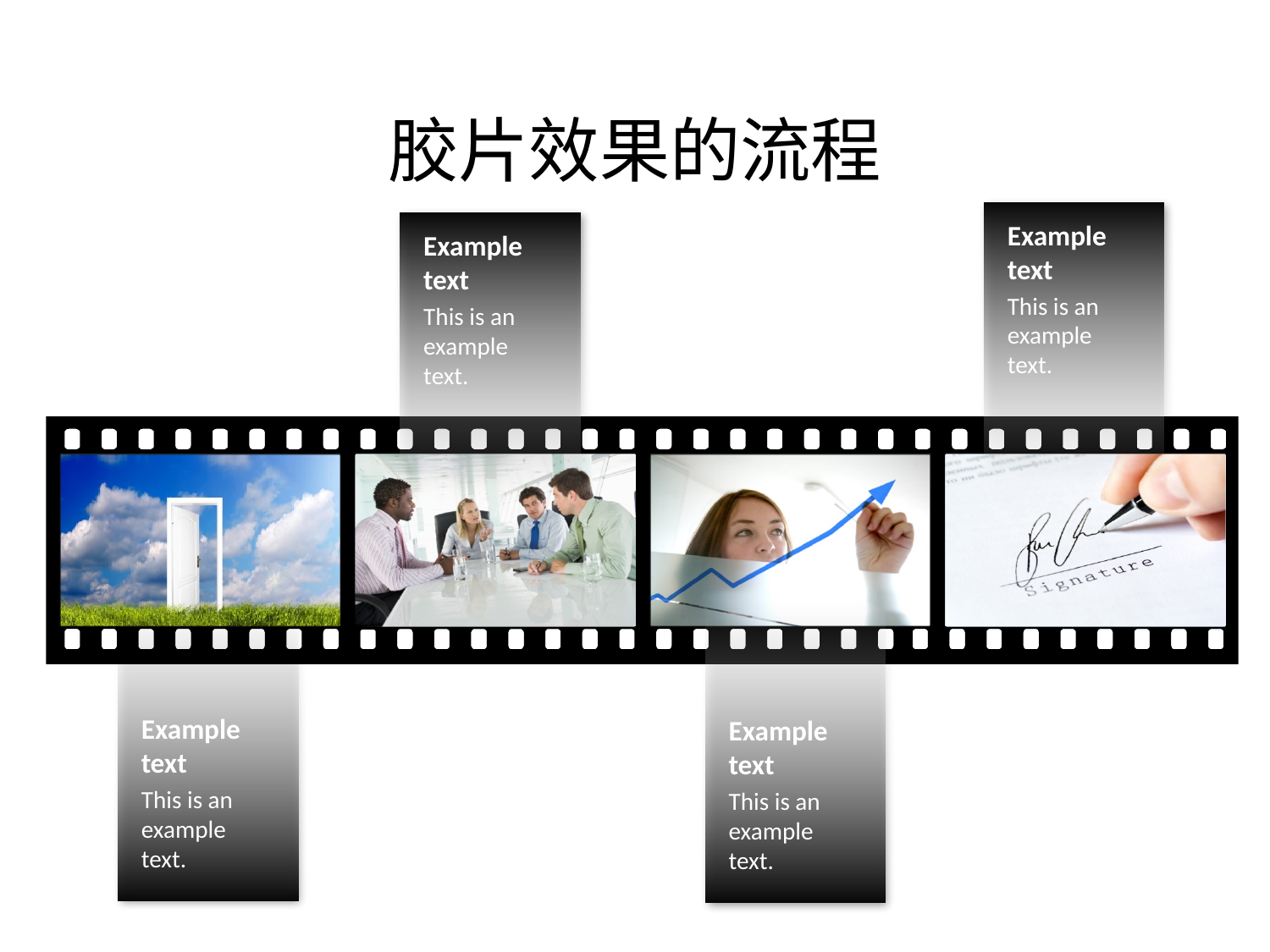

胶片效果的流程

Example text
This is an example text.

Example text
This is an example text.

Example text
This is an example text.

Example text
This is an example text.